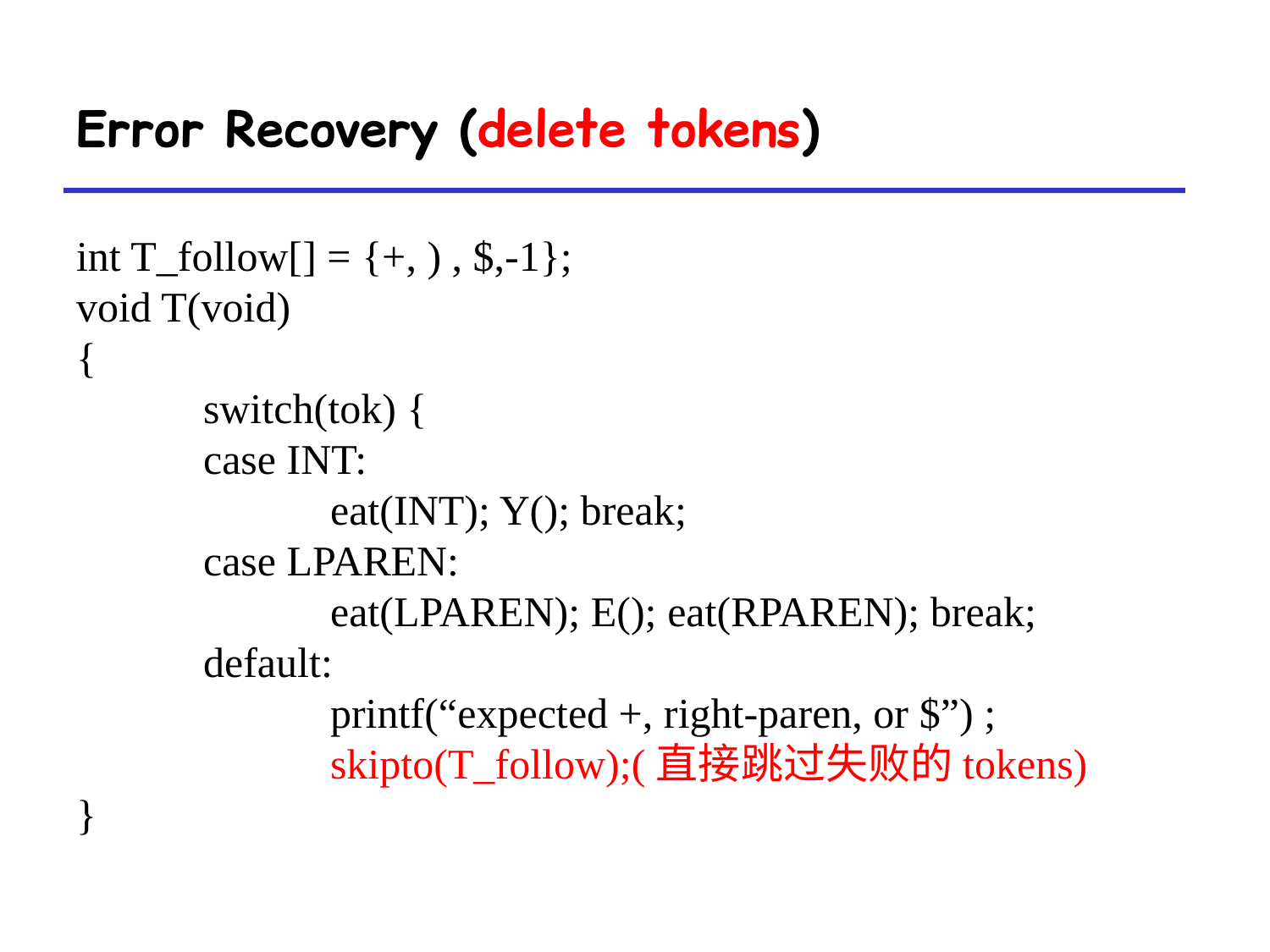

# Error Recovery (delete tokens)
int T_follow[] = {+, ) , $,-1};
void T(void)
{
	switch(tok) {
	case INT:
		eat(INT); Y(); break;
	case LPAREN:
		eat(LPAREN); E(); eat(RPAREN); break;
	default:
		printf(“expected +, right-paren, or $”) ;
		skipto(T_follow);(直接跳过失败的tokens)
}
36